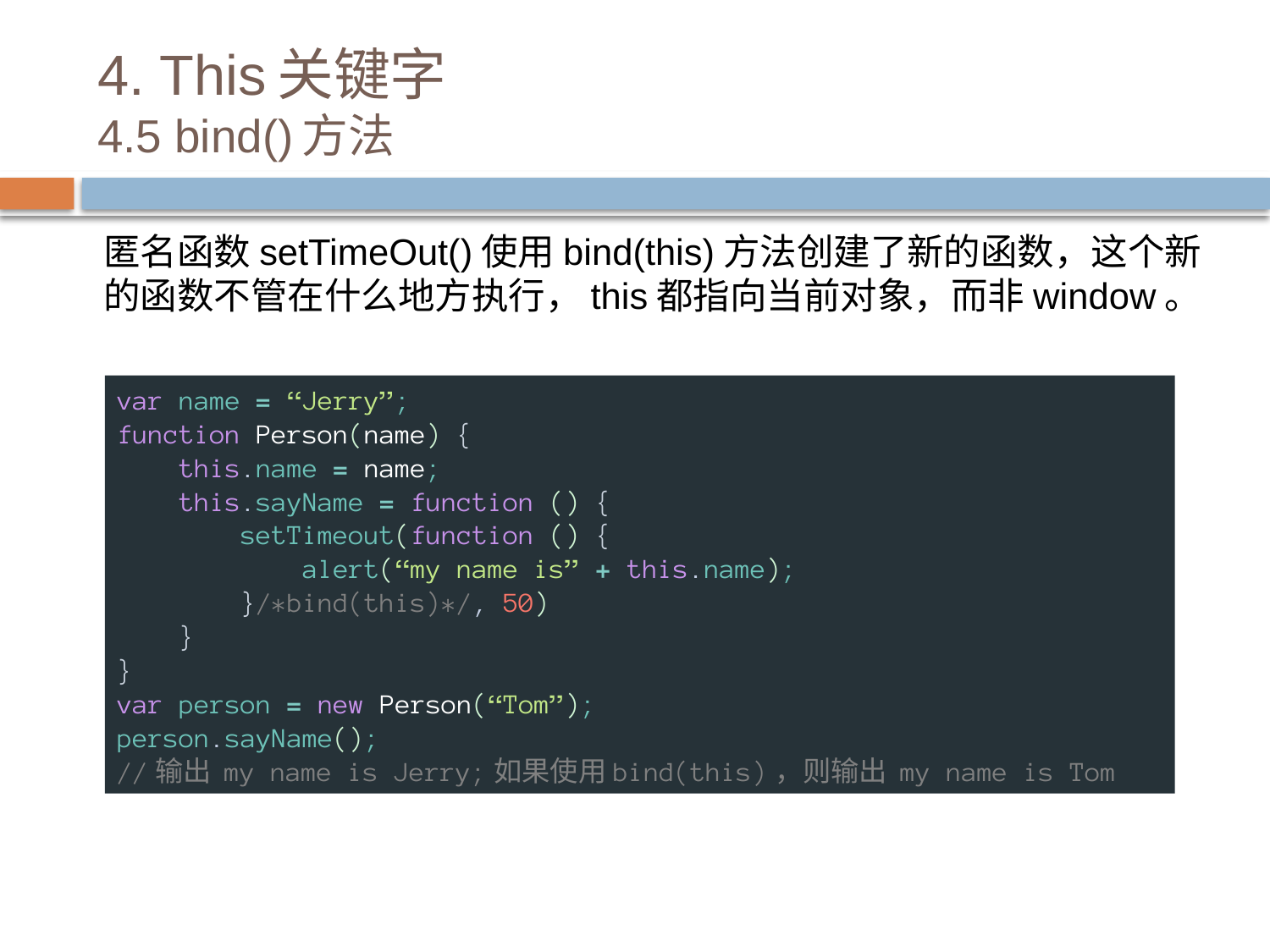

# 4. This关键字 4.5 bind()方法
匿名函数setTimeOut()使用bind(this)方法创建了新的函数，这个新的函数不管在什么地方执行，this都指向当前对象，而非window。
var name = “Jerry”;
function Person(name) {
    this.name = name;
    this.sayName = function () {
        setTimeout(function () {
            alert(“my name is” + this.name);
        }/*bind(this)*/, 50)
    }
}
var person = new Person(“Tom”);
person.sayName();
//输出 my name is Jerry;如果使用bind(this)，则输出 my name is Tom